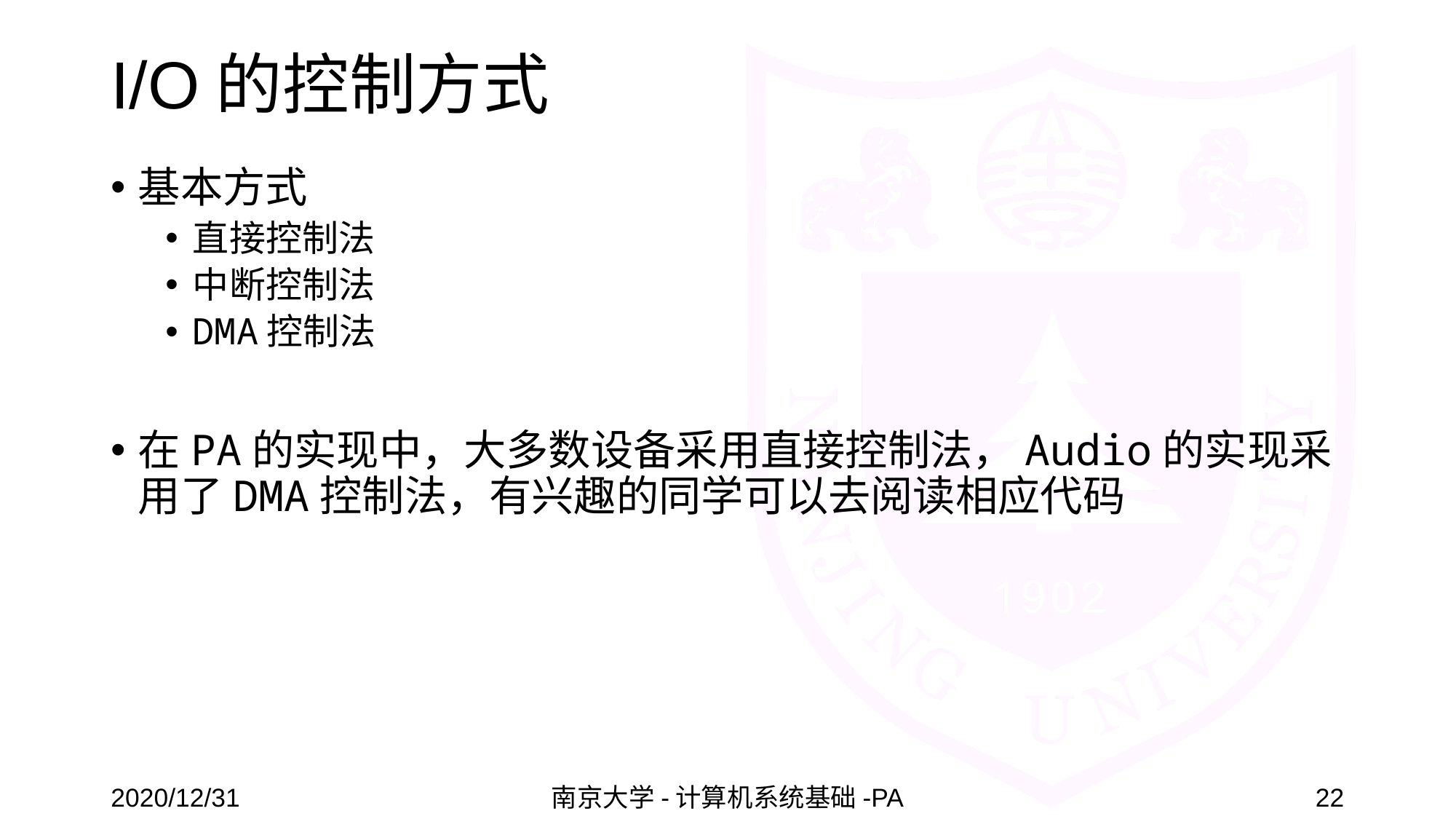

# I/O的控制方式
基本方式
直接控制法
中断控制法
DMA控制法

在PA的实现中，大多数设备采用直接控制法，Audio的实现采用了DMA控制法，有兴趣的同学可以去阅读相应代码
2020/12/31
南京大学-计算机系统基础-PA
22